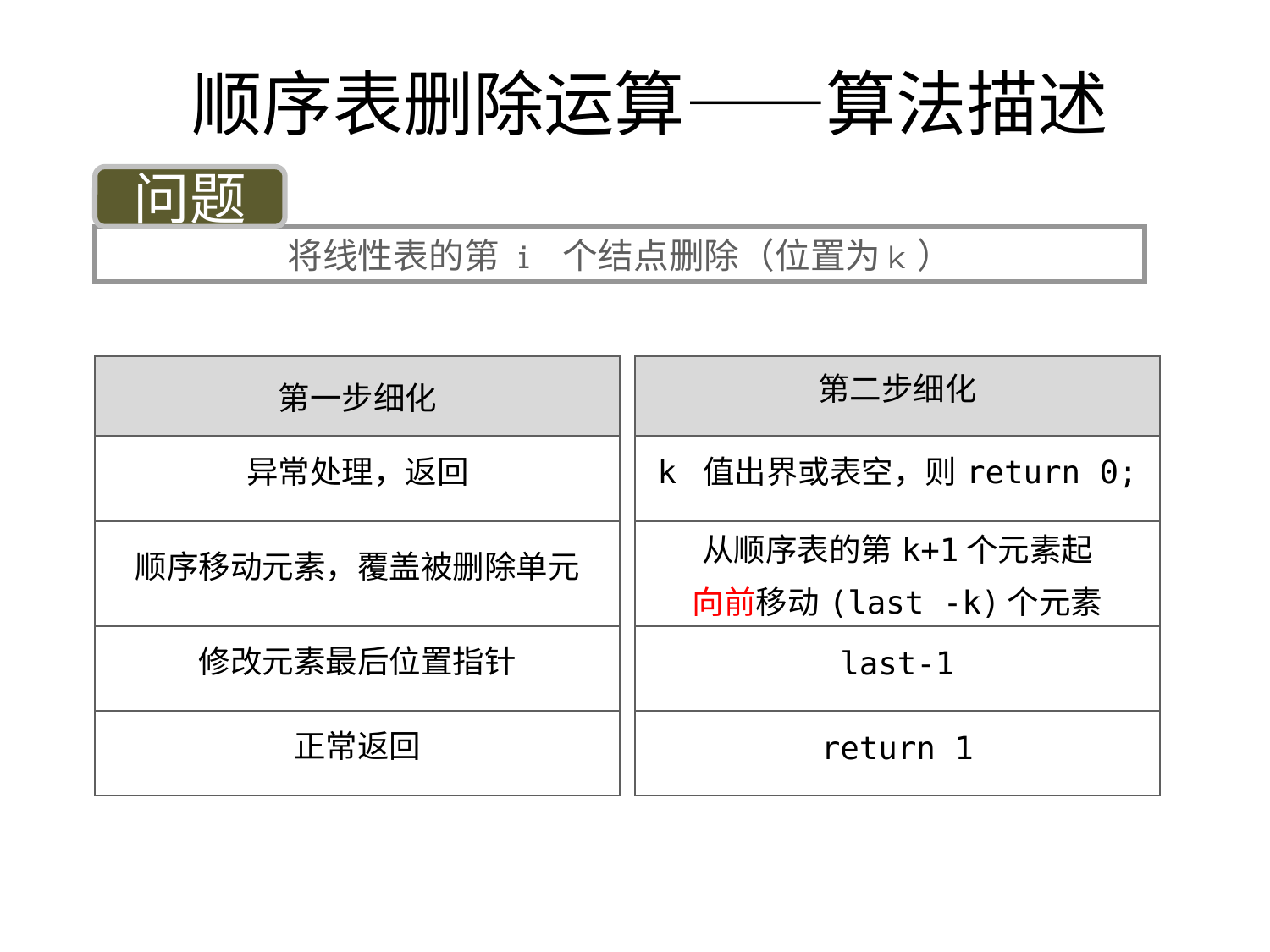

# 顺序表删除运算——算法描述
问题
将线性表的第 i 个结点删除（位置为k）
| 第一步细化 |
| --- |
| 异常处理，返回 |
| 顺序移动元素，覆盖被删除单元 |
| 修改元素最后位置指针 |
| 正常返回 |
| 第二步细化 |
| --- |
| k 值出界或表空，则return 0; |
| 从顺序表的第k+1个元素起 向前移动(last -k)个元素 |
| last-1 |
| return 1 |
46